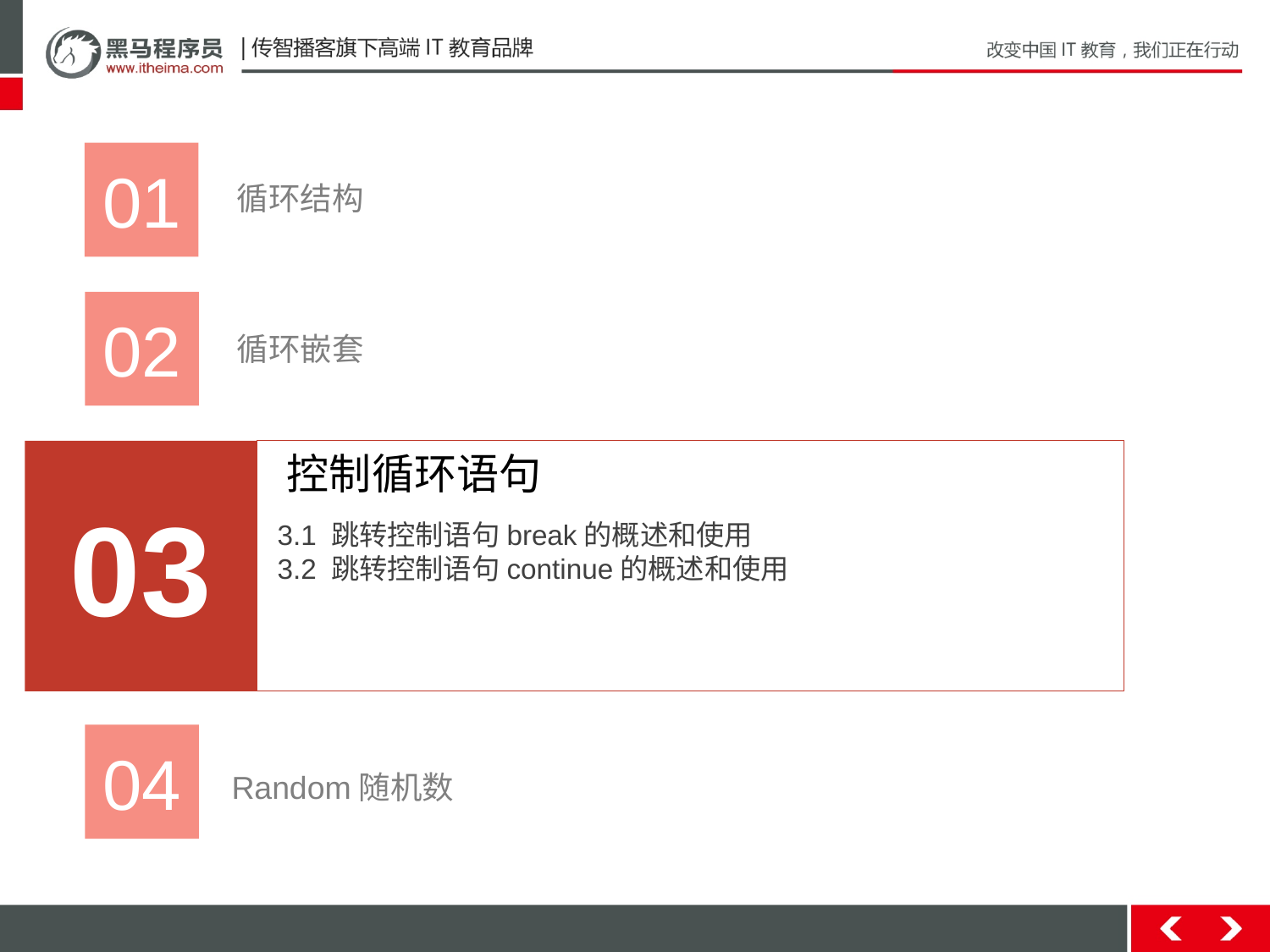

01
循环结构
02
循环嵌套
03
 控制循环语句

3.1 跳转控制语句break的概述和使用
3.2 跳转控制语句continue的概述和使用

04

  Random随机数